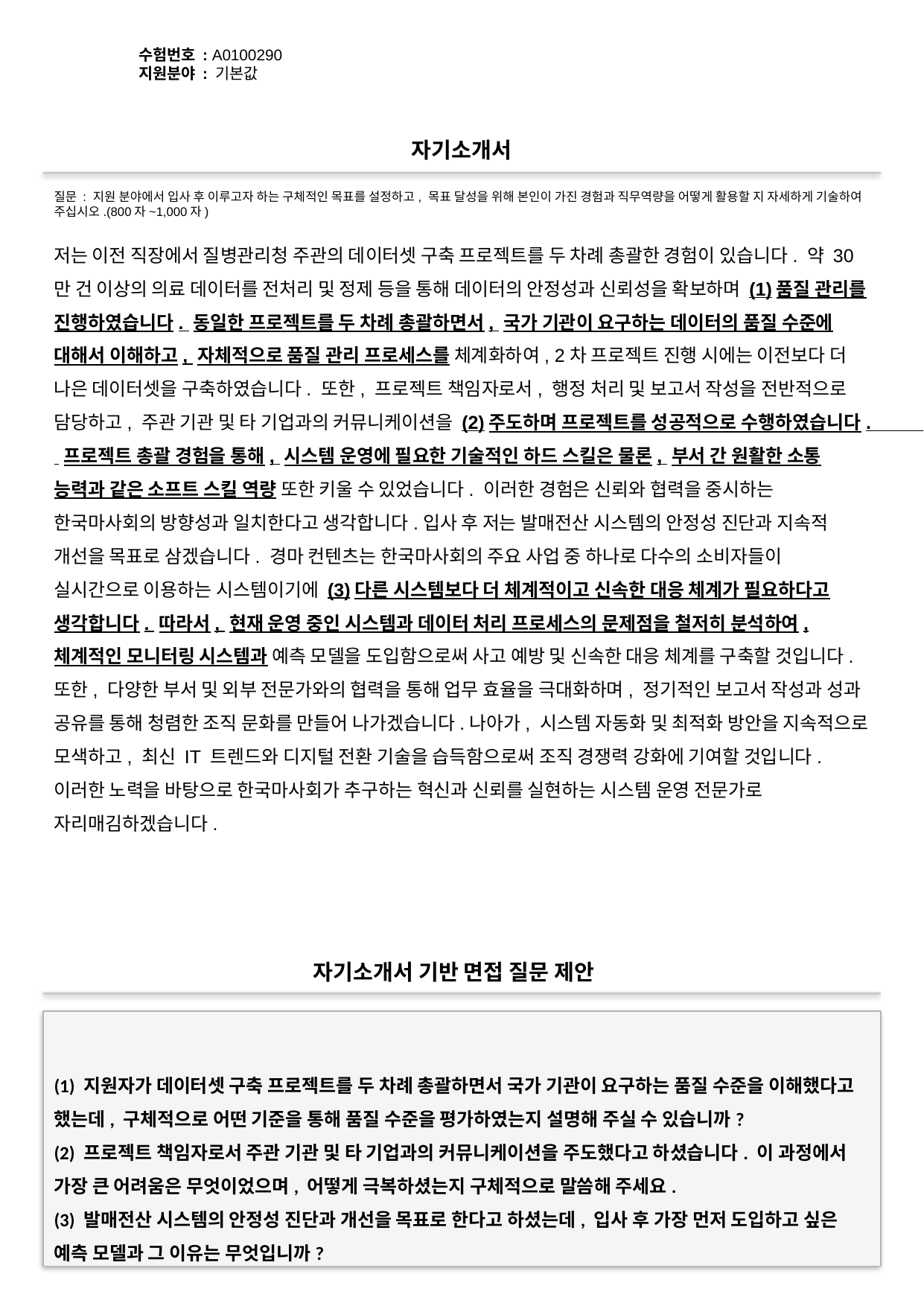

수험번호 : A0100290
지원분야 : 기본값
#

자기소개서

질문 : 지원 분야에서 입사 후 이루고자 하는 구체적인 목표를 설정하고, 목표 달성을 위해 본인이 가진 경험과 직무역량을 어떻게 활용할 지 자세하게 기술하여 주십시오.(800자~1,000자)

저는 이전 직장에서 질병관리청 주관의 데이터셋 구축 프로젝트를 두 차례 총괄한 경험이 있습니다. 약 30만 건 이상의 의료 데이터를 전처리 및 정제 등을 통해 데이터의 안정성과 신뢰성을 확보하며 (1)품질 관리를 진행하였습니다. 동일한 프로젝트를 두 차례 총괄하면서, 국가 기관이 요구하는 데이터의 품질 수준에 대해서 이해하고, 자체적으로 품질 관리 프로세스를 체계화하여, 2차 프로젝트 진행 시에는 이전보다 더 나은 데이터셋을 구축하였습니다. 또한, 프로젝트 책임자로서, 행정 처리 및 보고서 작성을 전반적으로 담당하고, 주관 기관 및 타 기업과의 커뮤니케이션을 (2)주도하며 프로젝트를 성공적으로 수행하였습니다. 프로젝트 총괄 경험을 통해, 시스템 운영에 필요한 기술적인 하드 스킬은 물론, 부서 간 원활한 소통 능력과 같은 소프트 스킬 역량 또한 키울 수 있었습니다. 이러한 경험은 신뢰와 협력을 중시하는 한국마사회의 방향성과 일치한다고 생각합니다.입사 후 저는 발매전산 시스템의 안정성 진단과 지속적 개선을 목표로 삼겠습니다. 경마 컨텐츠는 한국마사회의 주요 사업 중 하나로 다수의 소비자들이 실시간으로 이용하는 시스템이기에 (3)다른 시스템보다 더 체계적이고 신속한 대응 체계가 필요하다고 생각합니다. 따라서, 현재 운영 중인 시스템과 데이터 처리 프로세스의 문제점을 철저히 분석하여, 체계적인 모니터링 시스템과 예측 모델을 도입함으로써 사고 예방 및 신속한 대응 체계를 구축할 것입니다. 또한, 다양한 부서 및 외부 전문가와의 협력을 통해 업무 효율을 극대화하며, 정기적인 보고서 작성과 성과 공유를 통해 청렴한 조직 문화를 만들어 나가겠습니다.나아가, 시스템 자동화 및 최적화 방안을 지속적으로 모색하고, 최신 IT 트렌드와 디지털 전환 기술을 습득함으로써 조직 경쟁력 강화에 기여할 것입니다. 이러한 노력을 바탕으로 한국마사회가 추구하는 혁신과 신뢰를 실현하는 시스템 운영 전문가로 자리매김하겠습니다.

자기소개서 기반 면접 질문 제안

(1) 지원자가 데이터셋 구축 프로젝트를 두 차례 총괄하면서 국가 기관이 요구하는 품질 수준을 이해했다고 했는데, 구체적으로 어떤 기준을 통해 품질 수준을 평가하였는지 설명해 주실 수 있습니까?
(2) 프로젝트 책임자로서 주관 기관 및 타 기업과의 커뮤니케이션을 주도했다고 하셨습니다. 이 과정에서 가장 큰 어려움은 무엇이었으며, 어떻게 극복하셨는지 구체적으로 말씀해 주세요.
(3) 발매전산 시스템의 안정성 진단과 개선을 목표로 한다고 하셨는데, 입사 후 가장 먼저 도입하고 싶은 예측 모델과 그 이유는 무엇입니까?